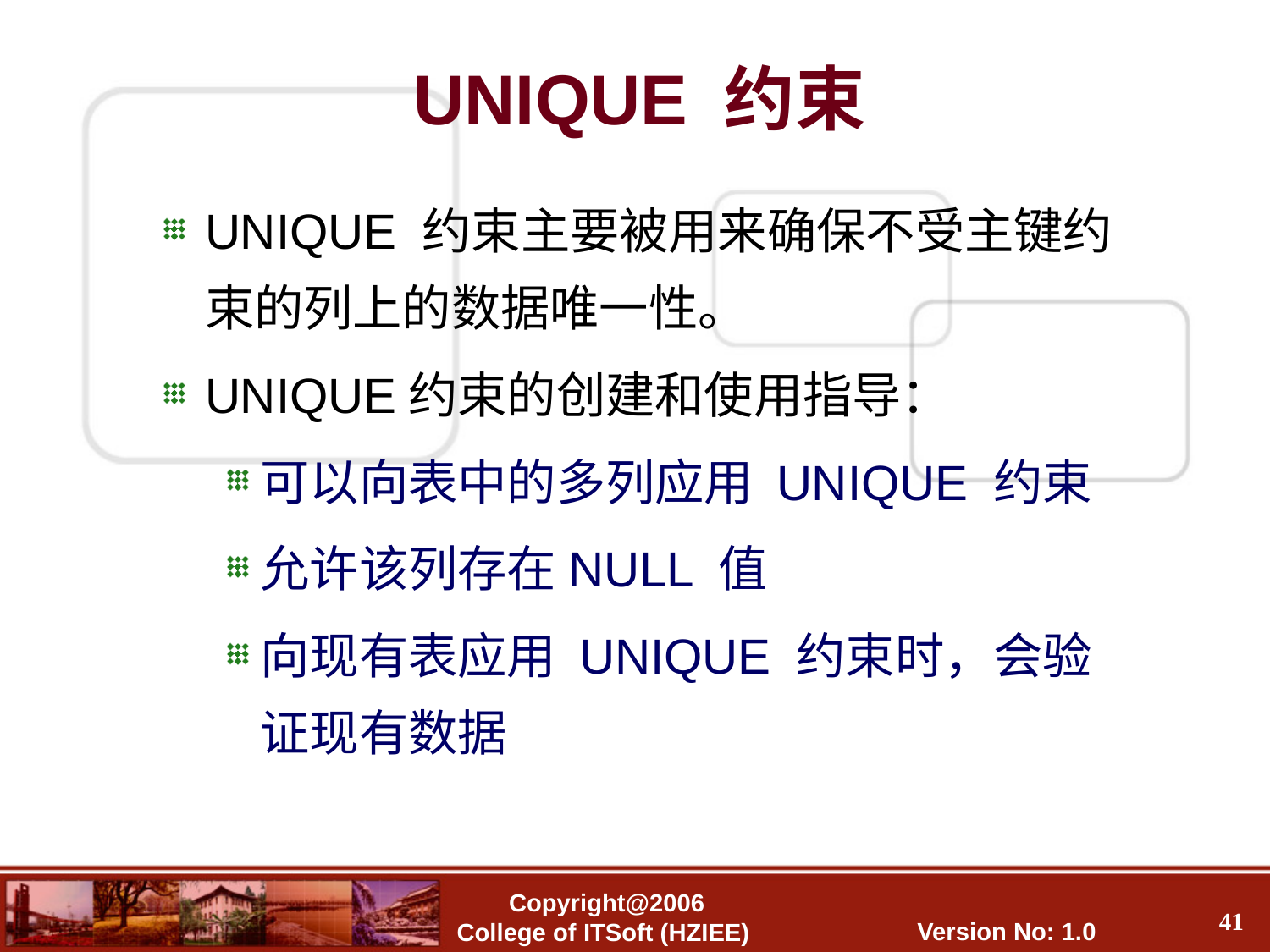

UNIQUE 约束
UNIQUE 约束主要被用来确保不受主键约束的列上的数据唯一性。
UNIQUE约束的创建和使用指导：
可以向表中的多列应用 UNIQUE 约束
允许该列存在NULL 值
向现有表应用 UNIQUE 约束时，会验证现有数据